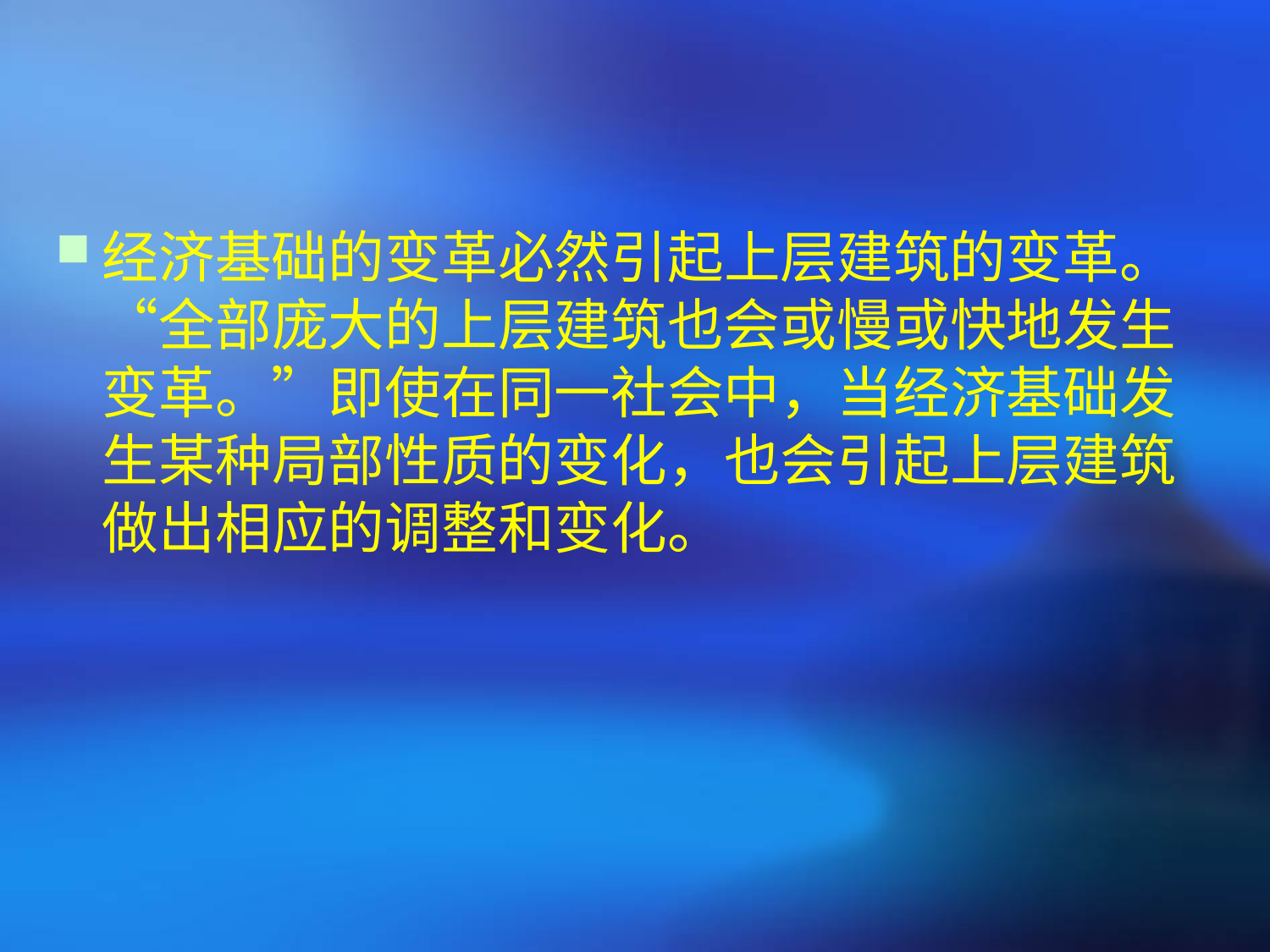

经济基础的变革必然引起上层建筑的变革。“全部庞大的上层建筑也会或慢或快地发生变革。”即使在同一社会中，当经济基础发生某种局部性质的变化，也会引起上层建筑做出相应的调整和变化。